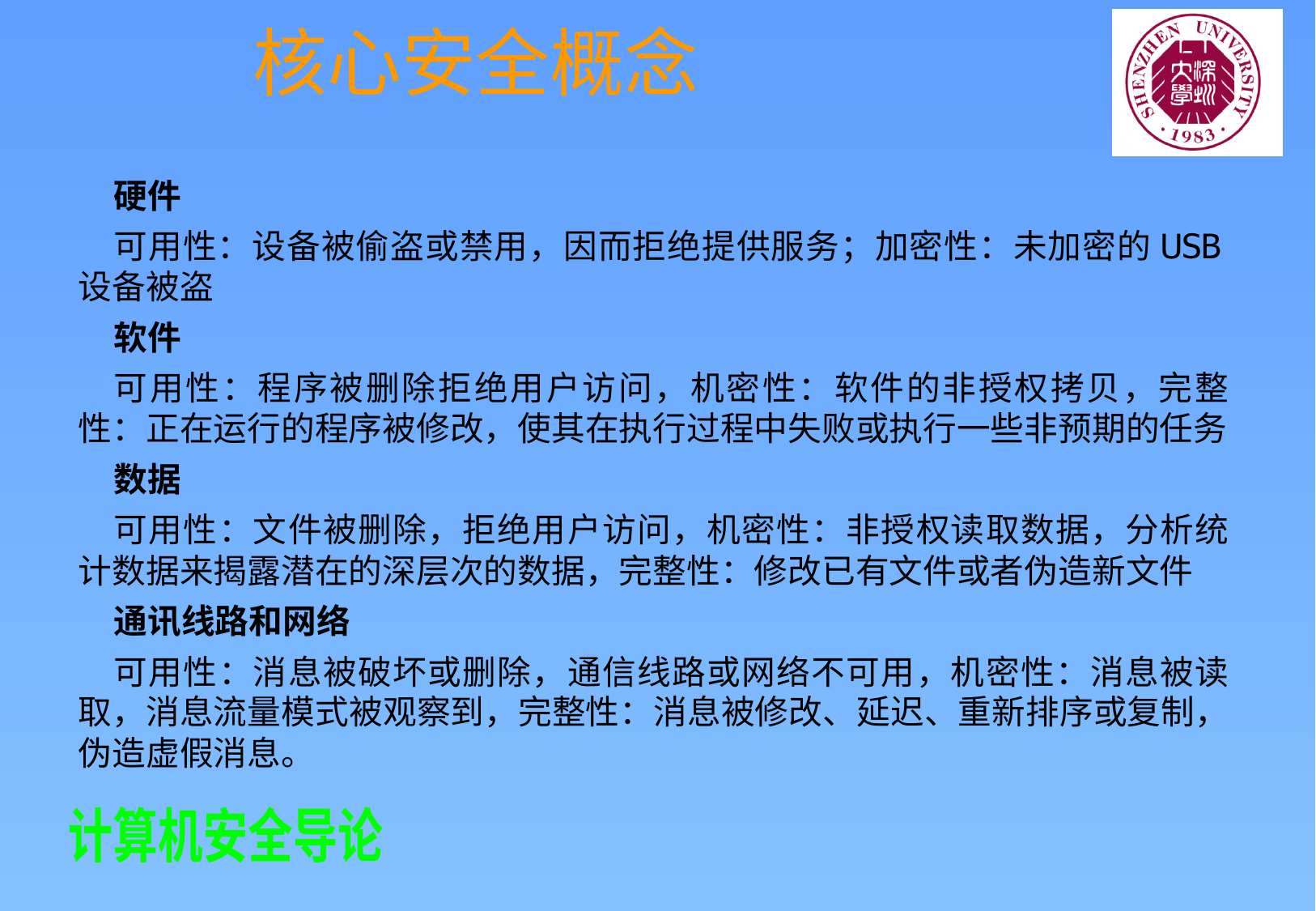

# 核心安全概念
硬件
可用性：设备被偷盗或禁用，因而拒绝提供服务；加密性：未加密的USB设备被盗
软件
可用性：程序被删除拒绝用户访问，机密性：软件的非授权拷贝，完整性：正在运行的程序被修改，使其在执行过程中失败或执行一些非预期的任务
数据
可用性：文件被删除，拒绝用户访问，机密性：非授权读取数据，分析统计数据来揭露潜在的深层次的数据，完整性：修改已有文件或者伪造新文件
通讯线路和网络
可用性：消息被破坏或删除，通信线路或网络不可用，机密性：消息被读取，消息流量模式被观察到，完整性：消息被修改、延迟、重新排序或复制，伪造虚假消息。